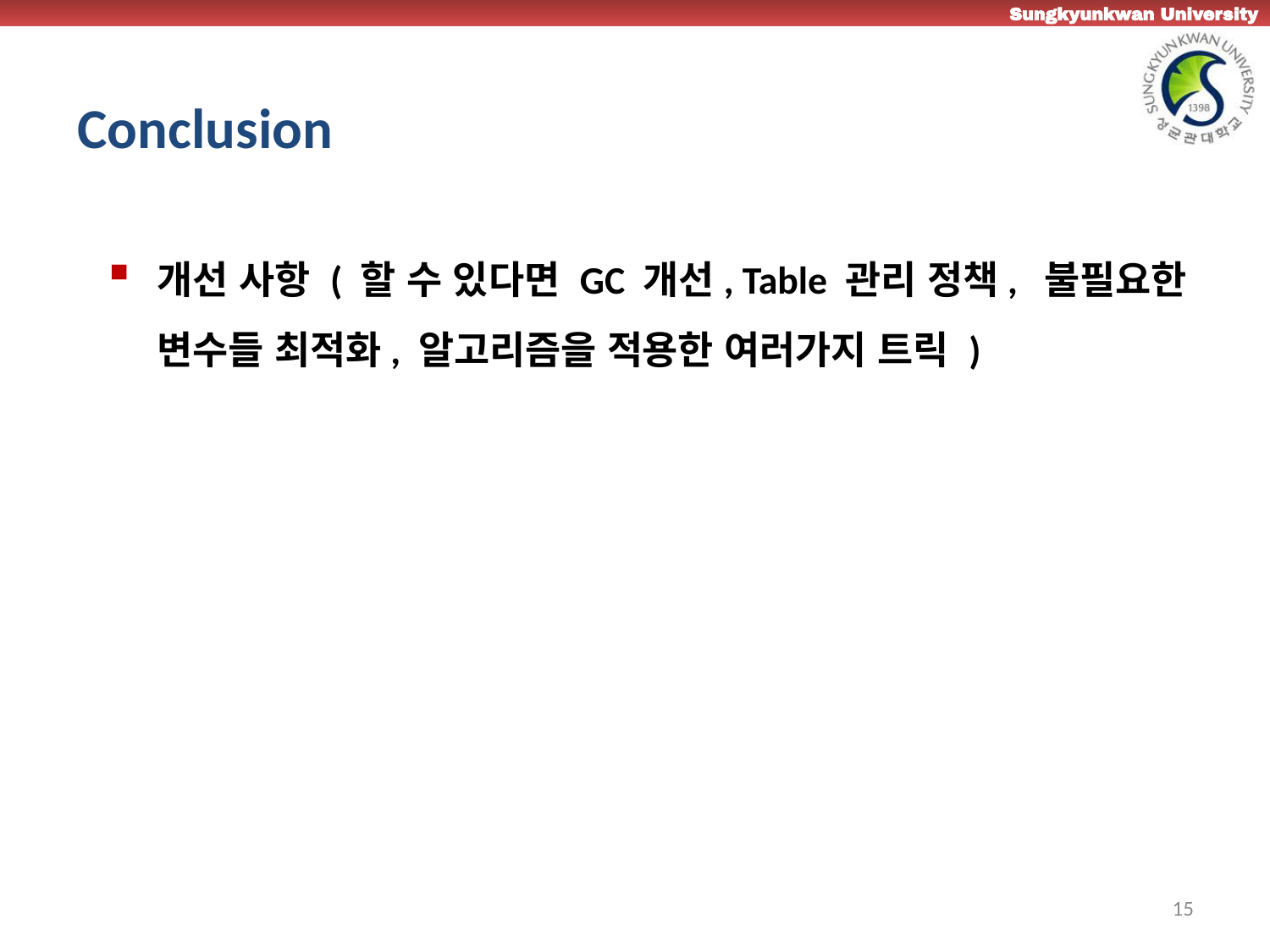

# Conclusion
개선 사항 ( 할 수 있다면 GC 개선, Table 관리 정책,  불필요한 변수들 최적화, 알고리즘을 적용한 여러가지 트릭 )

15